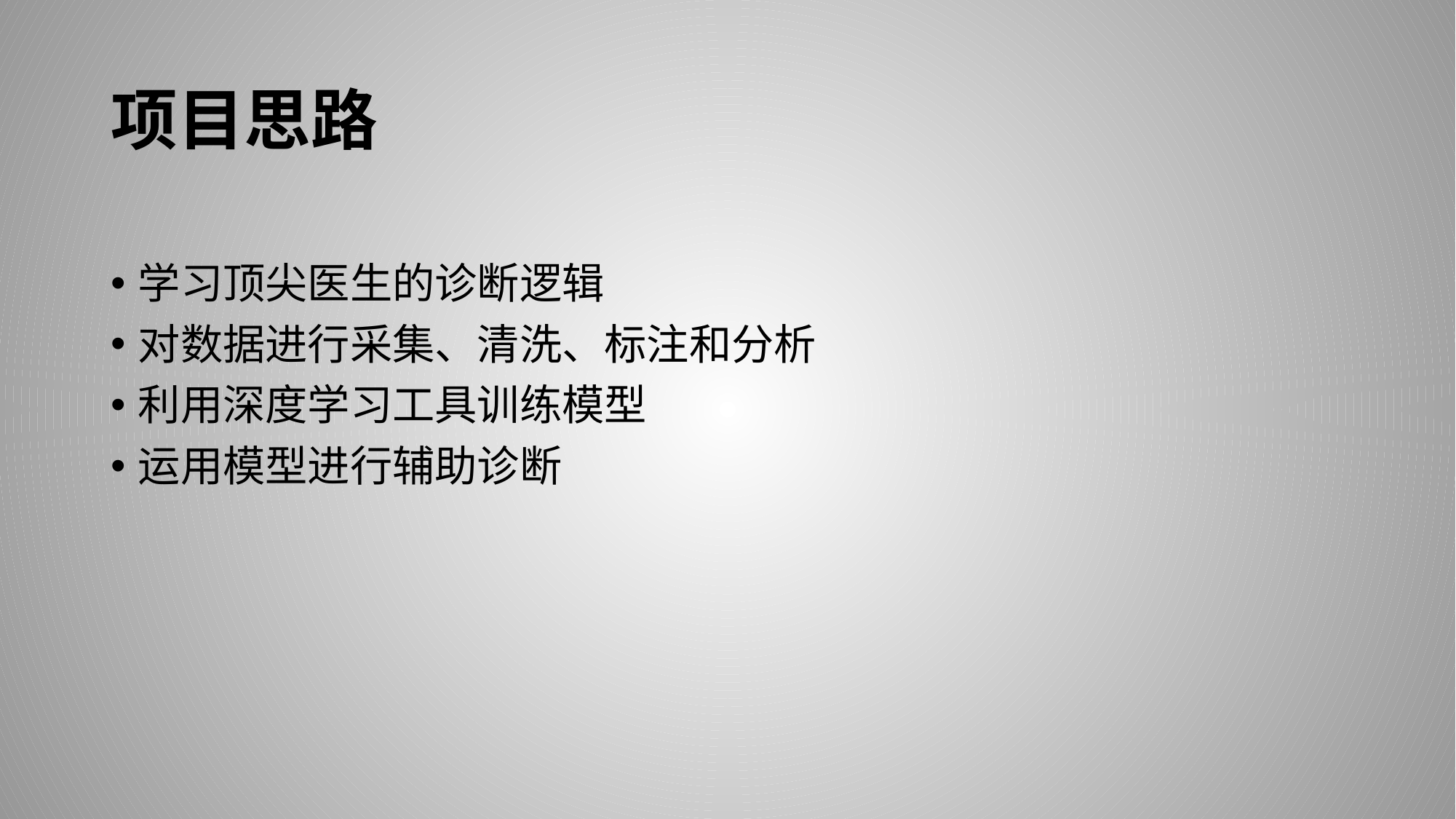

# 项目思路
学习顶尖医生的诊断逻辑
对数据进行采集、清洗、标注和分析
利用深度学习工具训练模型
运用模型进行辅助诊断